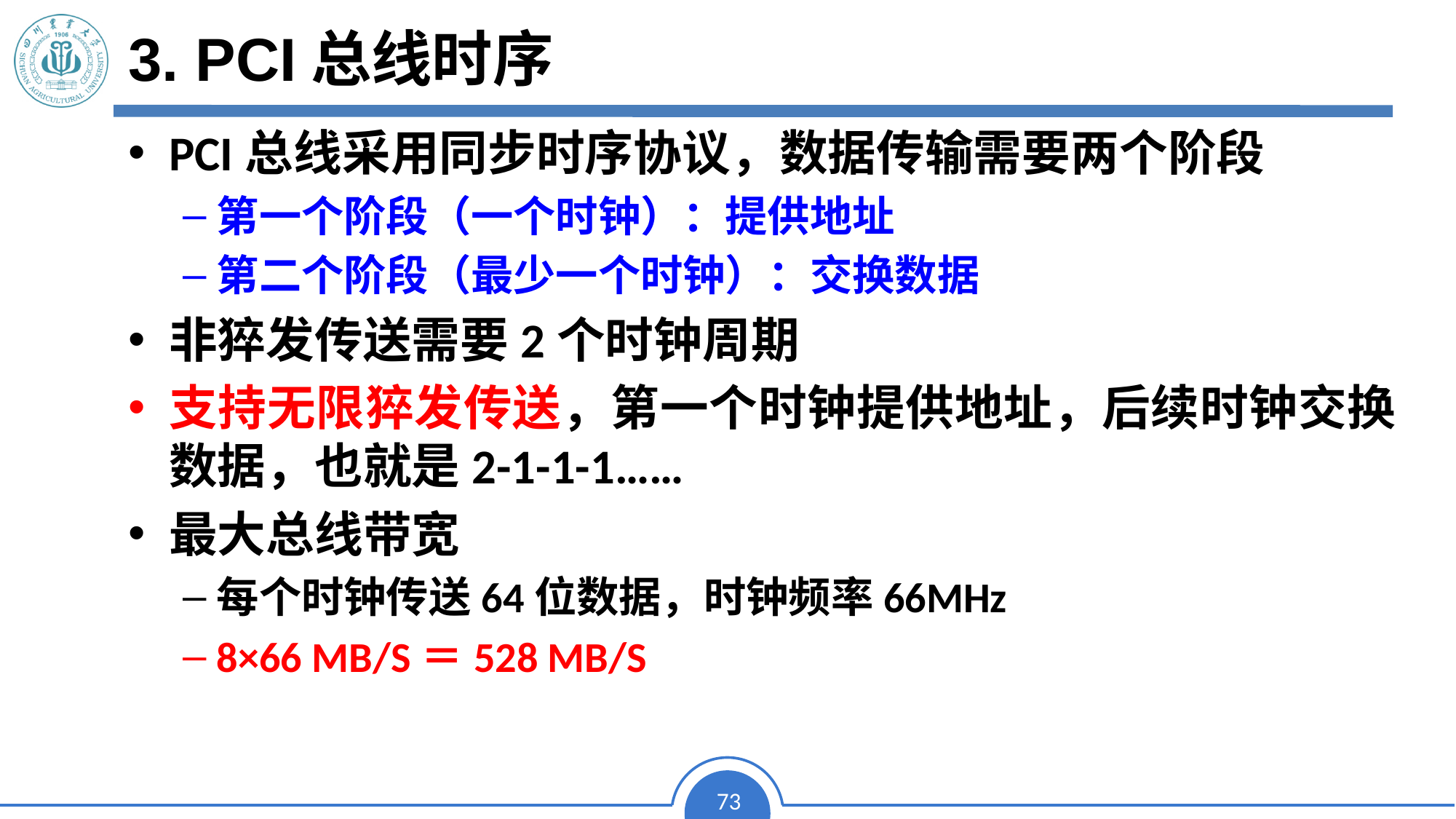

# 3. PCI总线时序
3. PCI总线时序
PCI总线采用同步时序协议，数据传输需要两个阶段
第一个阶段（一个时钟）：提供地址
第二个阶段（最少一个时钟）：交换数据
非猝发传送需要2个时钟周期
支持无限猝发传送，第一个时钟提供地址，后续时钟交换数据，也就是2-1-1-1……
最大总线带宽
每个时钟传送64位数据，时钟频率66MHz
8×66 MB/S＝528 MB/S